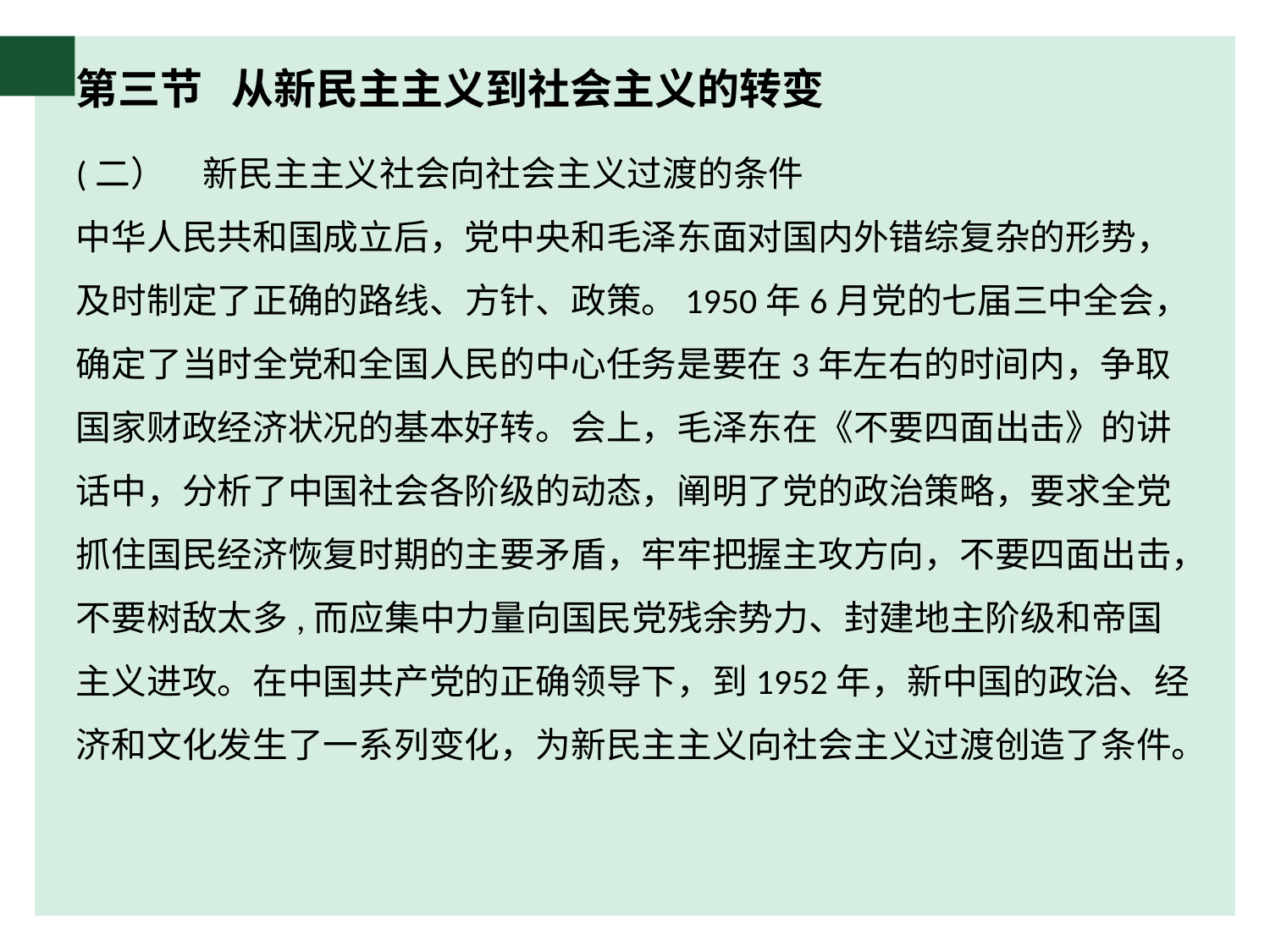

# 第三节   从新民主主义到社会主义的转变
(二）	新民主主义社会向社会主义过渡的条件
中华人民共和国成立后，党中央和毛泽东面对国内外错综复杂的形势，及时制定了正确的路线、方针、政策。1950年6月党的七届三中全会，确定了当时全党和全国人民的中心任务是要在3年左右的时间内，争取国家财政经济状况的基本好转。会上，毛泽东在《不要四面出击》的讲话中，分析了中国社会各阶级的动态，阐明了党的政治策略，要求全党抓住国民经济恢复时期的主要矛盾，牢牢把握主攻方向，不要四面出击，不要树敌太多,而应集中力量向国民党残余势力、封建地主阶级和帝国主义进攻。在中国共产党的正确领导下，到1952年，新中国的政治、经济和文化发生了一系列变化，为新民主主义向社会主义过渡创造了条件。